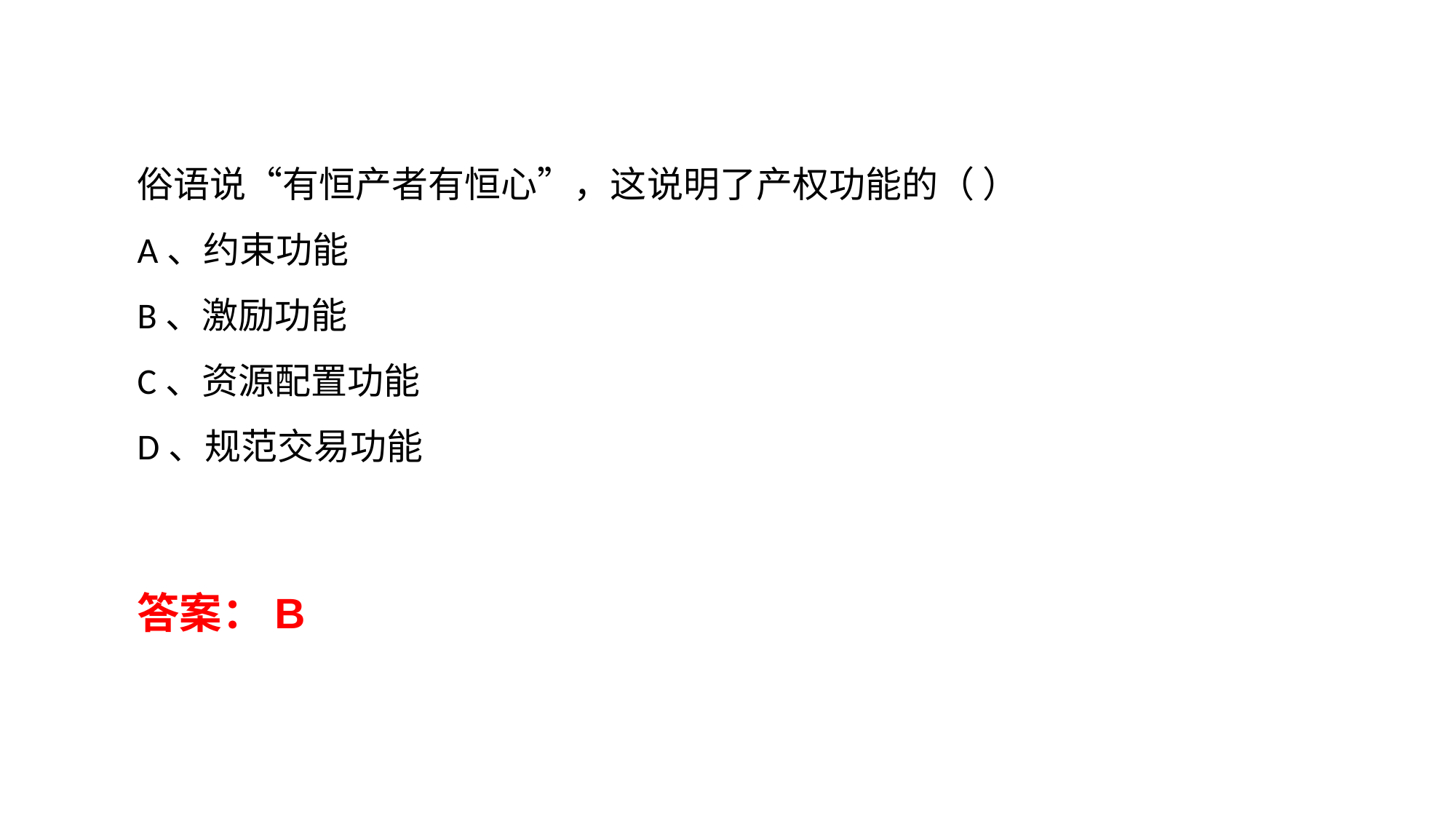

俗语说“有恒产者有恒心”，这说明了产权功能的（ ）
A、约束功能
B、激励功能
C、资源配置功能
D、规范交易功能
答案：B